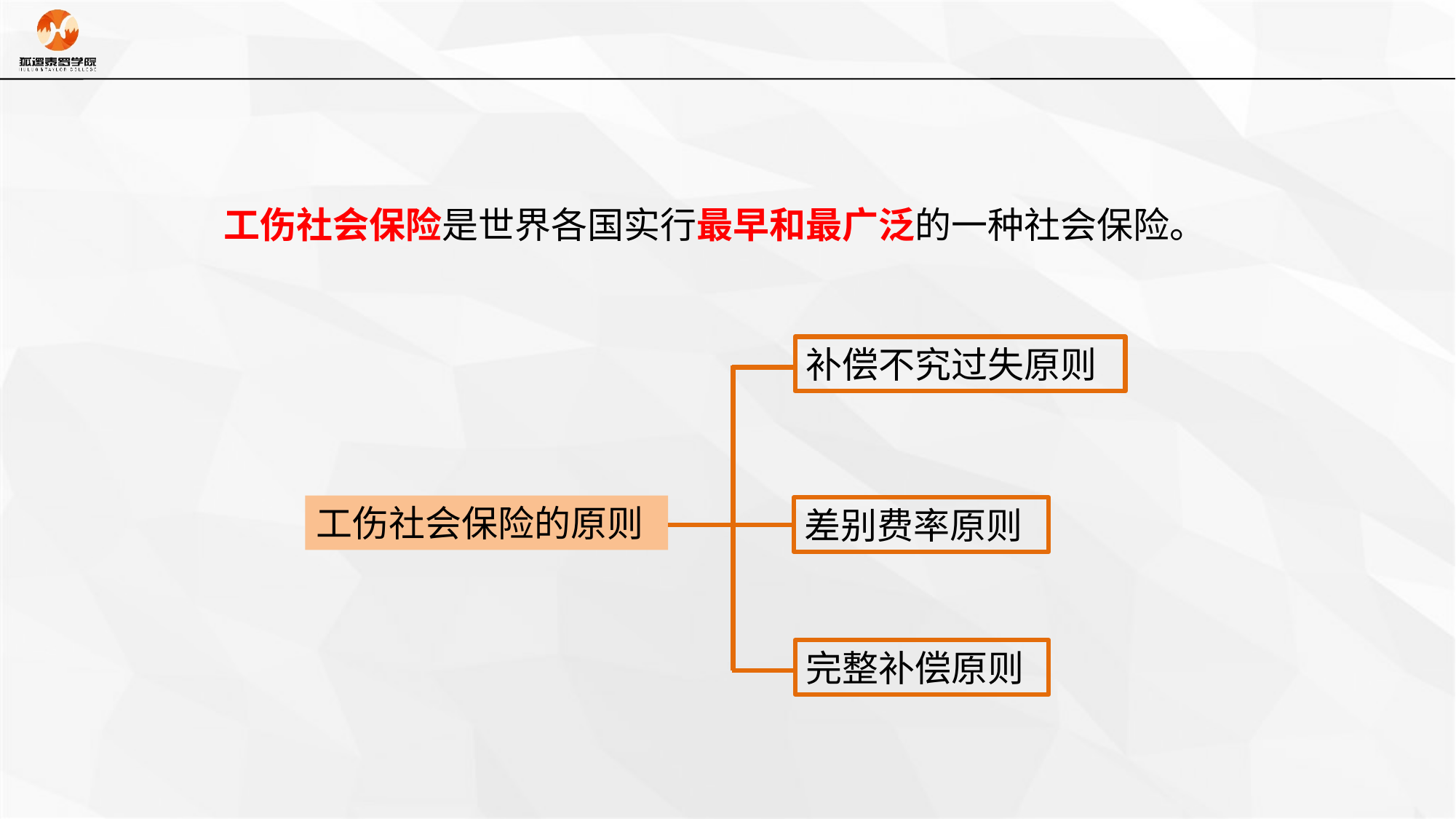

工伤社会保险是世界各国实行最早和最广泛的一种社会保险。
补偿不究过失原则
差别费率原则
完整补偿原则
工伤社会保险的原则